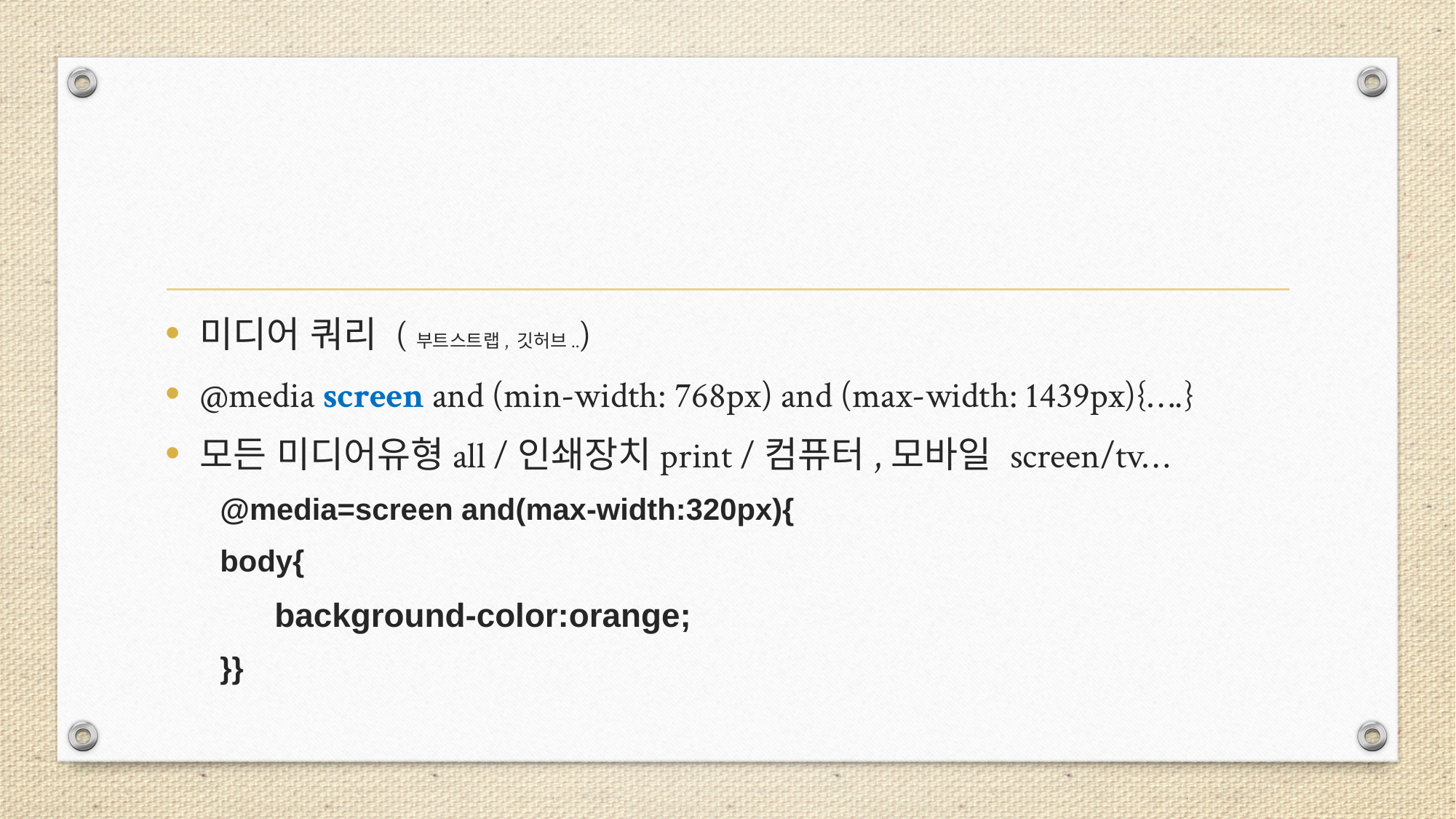

#
미디어 쿼리 (부트스트랩, 깃허브..)
@media screen and (min-width: 768px) and (max-width: 1439px){….}
모든 미디어유형all /인쇄장치print /컴퓨터,모바일 screen/tv…
@media=screen and(max-width:320px){
body{
background-color:orange;
}}